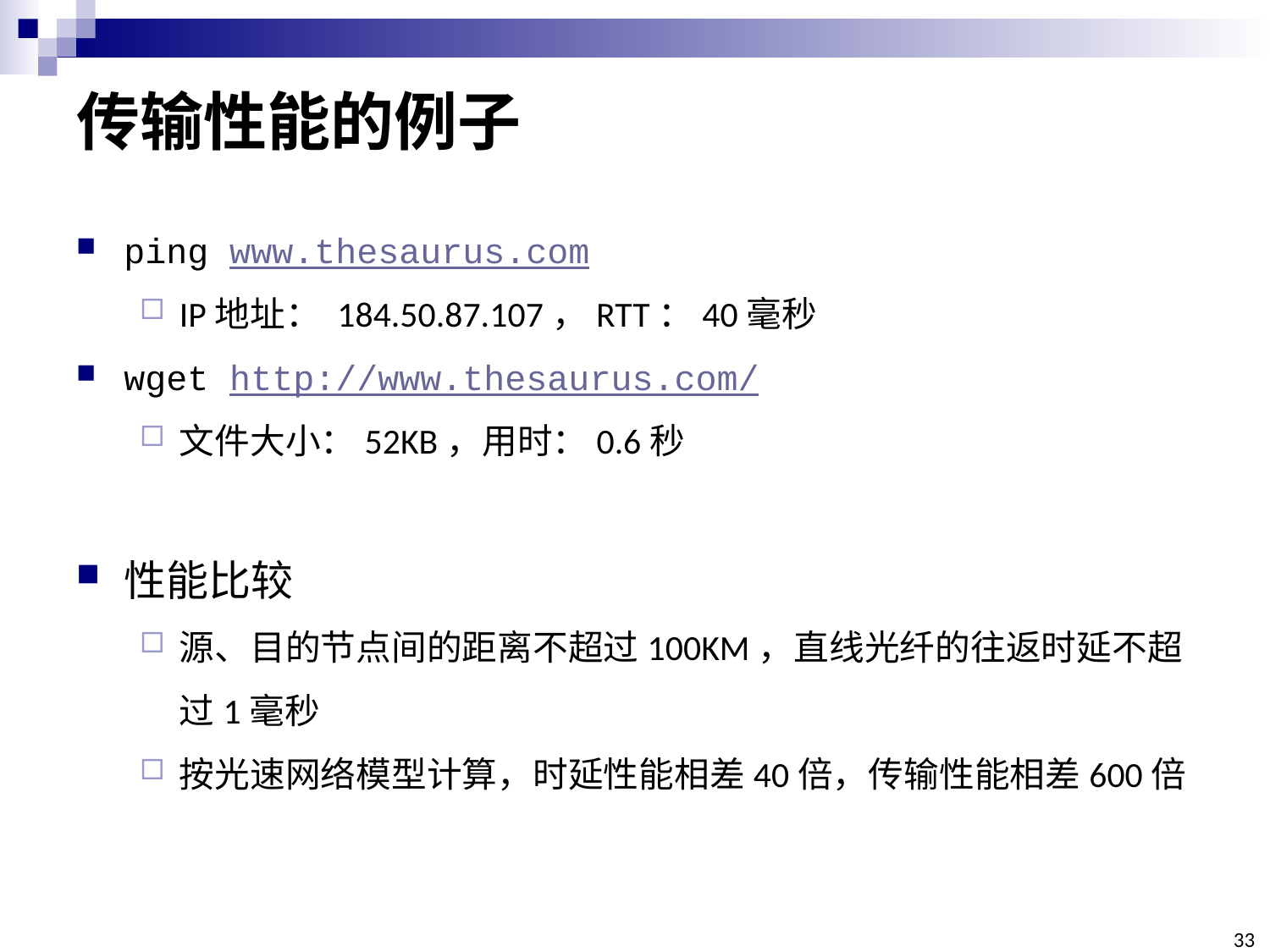

# 传输性能的例子
ping www.thesaurus.com
IP地址： 184.50.87.107，RTT：40毫秒
wget http://www.thesaurus.com/
文件大小：52KB，用时：0.6秒

性能比较
源、目的节点间的距离不超过100KM，直线光纤的往返时延不超过1毫秒
按光速网络模型计算，时延性能相差40倍，传输性能相差600倍

33